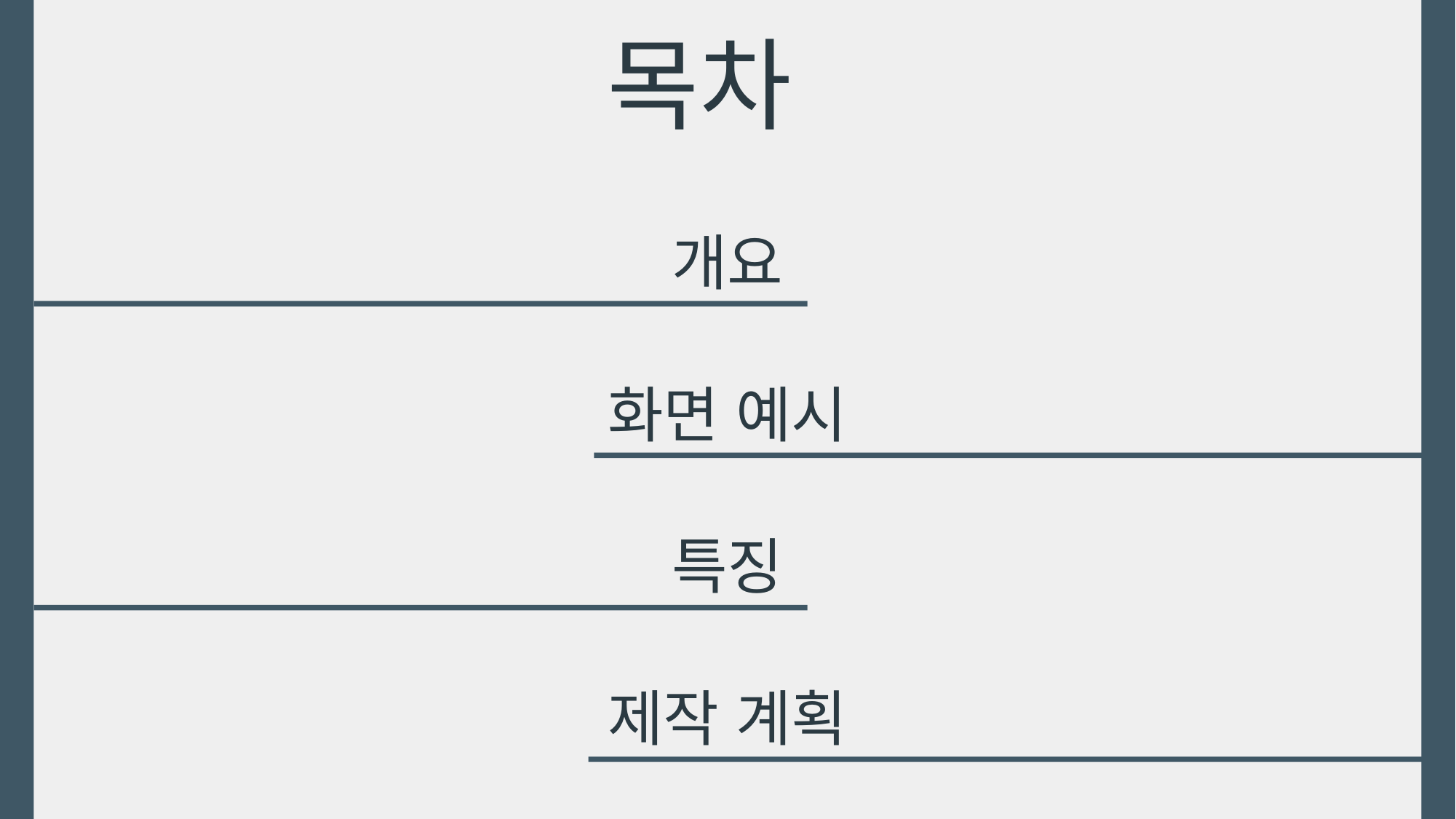

목차
개요

화면 예시

특징

제작 계획